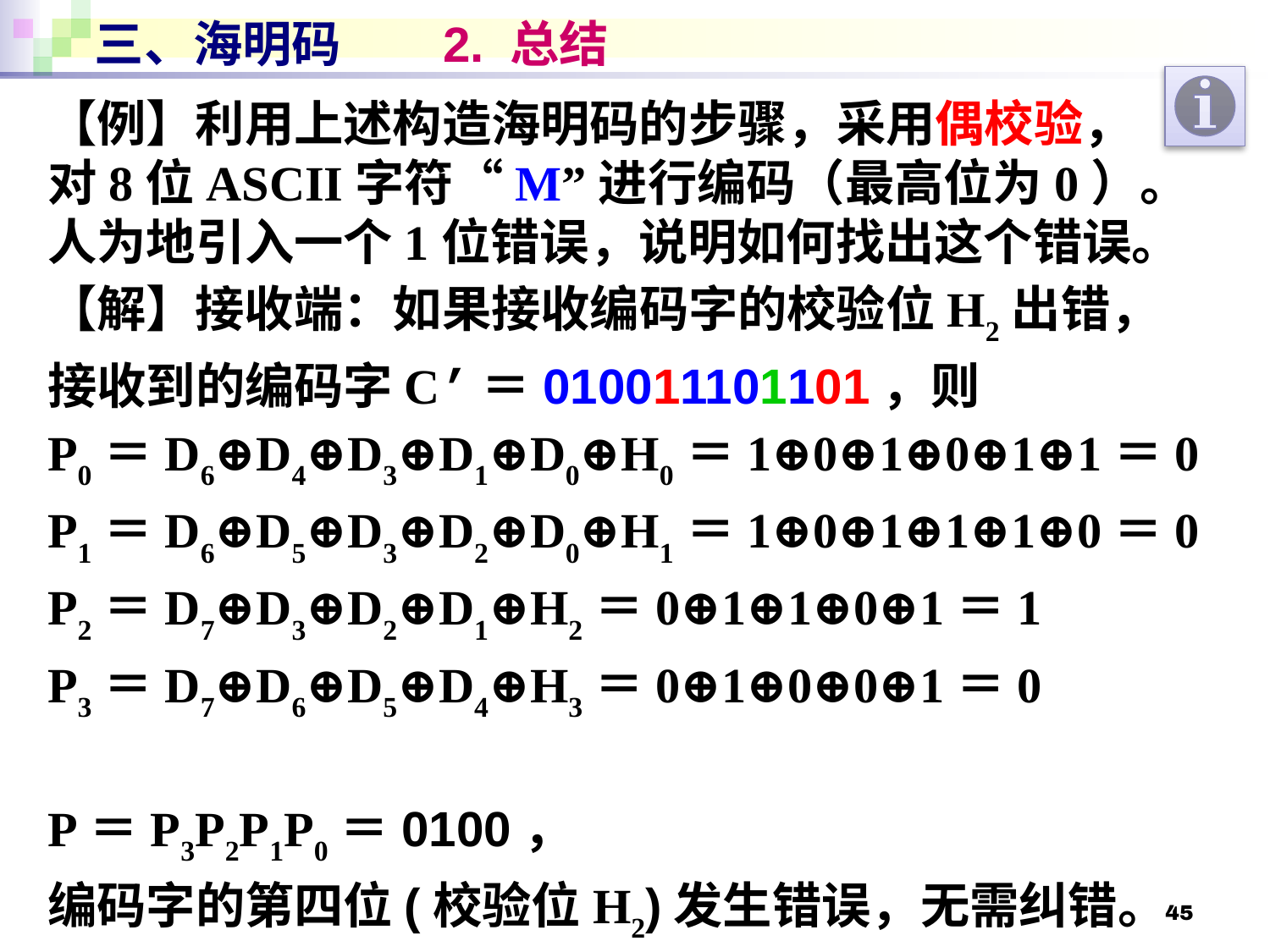

# 三、海明码        2. 总结

【例】利用上述构造海明码的步骤，采用偶校验，
对8位ASCII字符“M”进行编码（最高位为0）。
人为地引入一个1位错误，说明如何找出这个错误。
【解】接收端：如果接收编码字的校验位H2出错，
接收到的编码字C’＝010011101101，则
P0＝D6⊕D4⊕D3⊕D1⊕D0⊕H0＝1⊕0⊕1⊕0⊕1⊕1＝0
P1＝D6⊕D5⊕D3⊕D2⊕D0⊕H1＝1⊕0⊕1⊕1⊕1⊕0＝0
P2＝D7⊕D3⊕D2⊕D1⊕H2＝0⊕1⊕1⊕0⊕1＝1
P3＝D7⊕D6⊕D5⊕D4⊕H3＝0⊕1⊕0⊕0⊕1＝0

P＝P3P2P1P0＝0100，
编码字的第四位(校验位H2)发生错误，无需纠错。
45